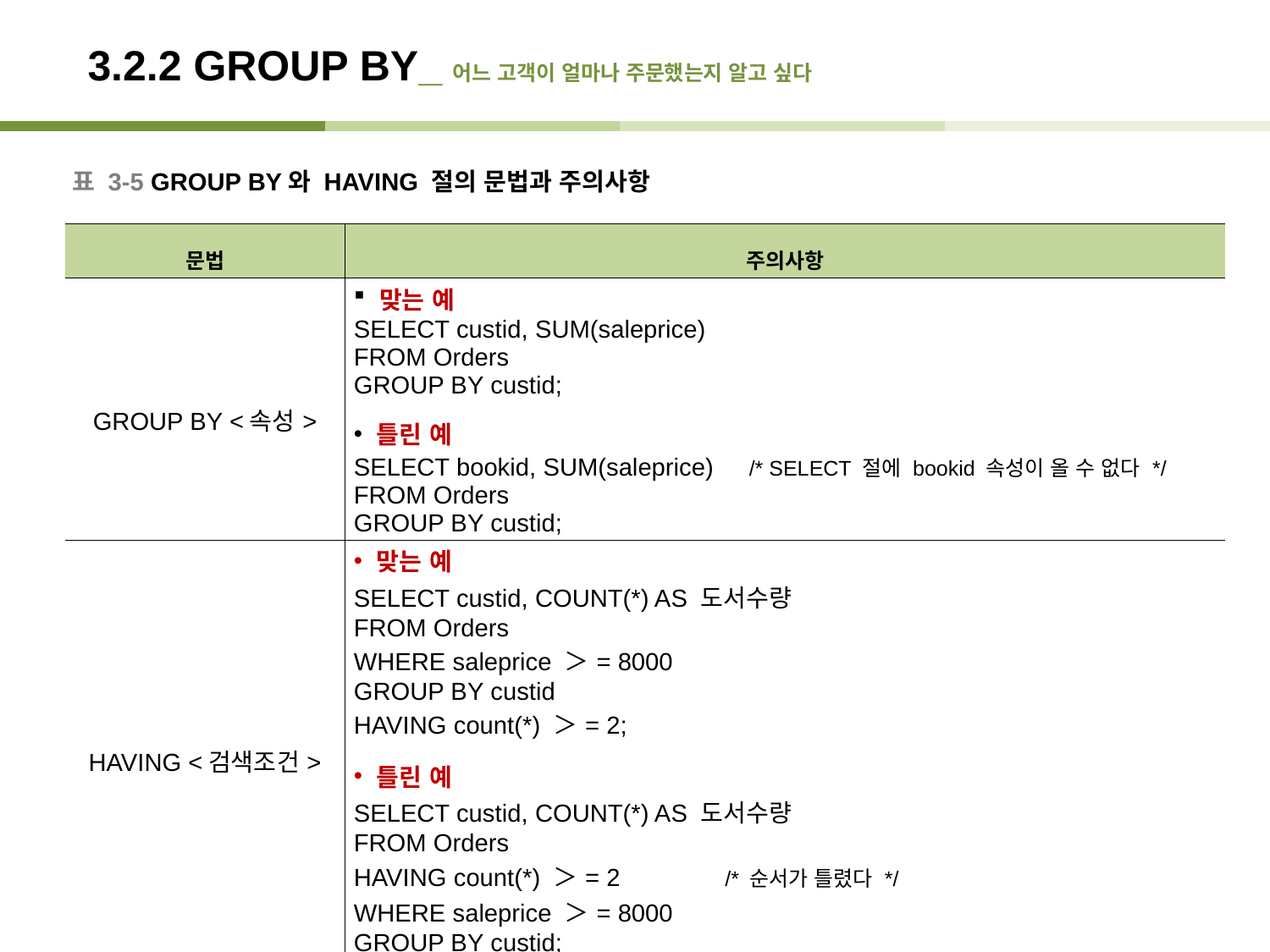

# 3.2.2 GROUP BY_어느 고객이 얼마나 주문했는지 알고 싶다
표 3-5 GROUP BY와 HAVING 절의 문법과 주의사항
| 문법 | 주의사항 |
| --- | --- |
| GROUP BY <속성> | 맞는 예 SELECT custid, SUM(saleprice) FROM Orders GROUP BY custid; 틀린 예 SELECT bookid, SUM(saleprice) /\* SELECT 절에 bookid 속성이 올 수 없다 \*/ FROM Orders GROUP BY custid; |
| HAVING <검색조건> | 맞는 예 SELECT custid, COUNT(\*) AS 도서수량 FROM Orders WHERE saleprice ＞= 8000 GROUP BY custid HAVING count(\*) ＞= 2; 틀린 예 SELECT custid, COUNT(\*) AS 도서수량 FROM Orders HAVING count(\*) ＞= 2 /\* 순서가 틀렸다 \*/ WHERE saleprice ＞= 8000 GROUP BY custid; |